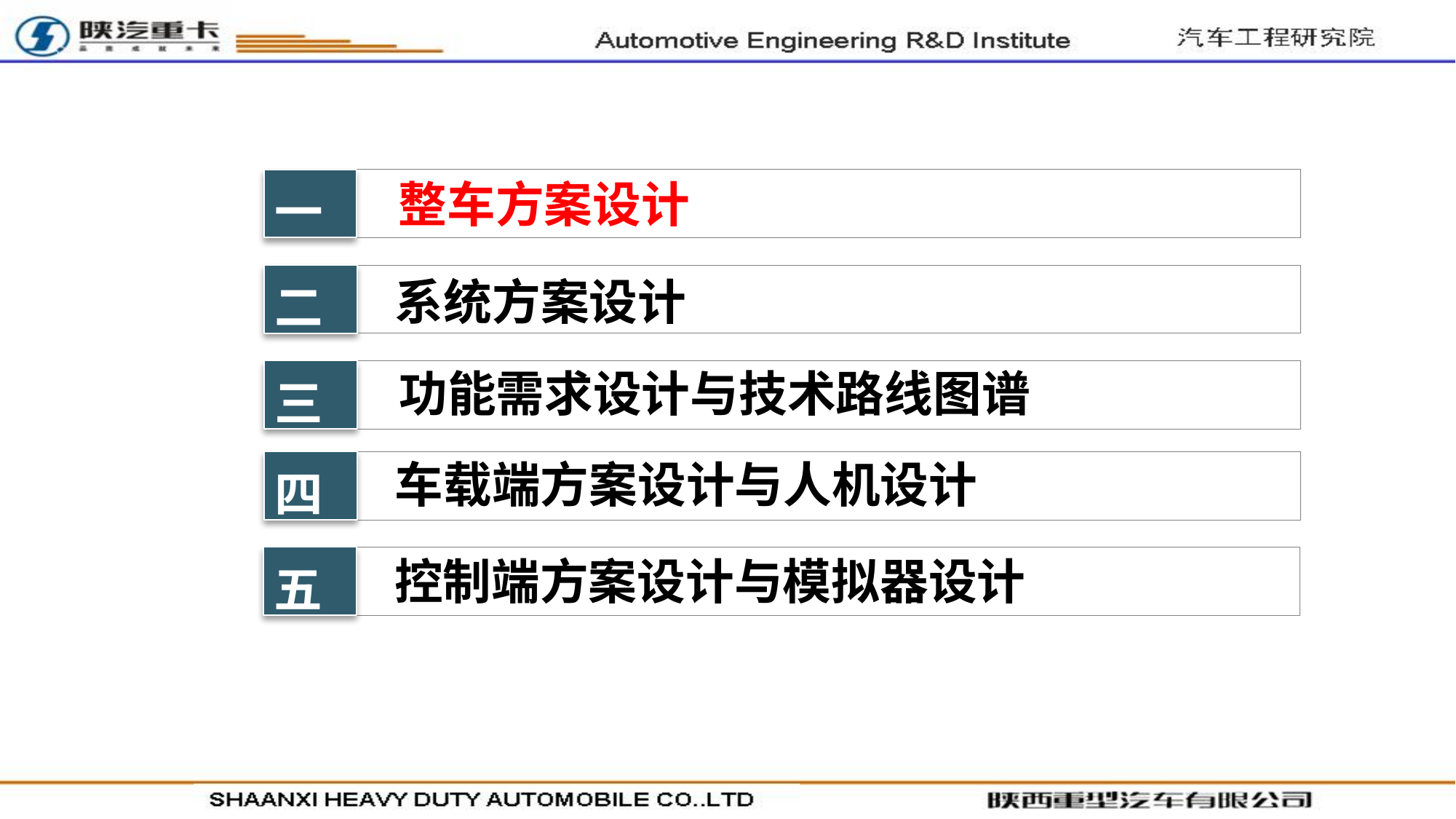

整车方案设计

一

二
系统方案设计
功能需求设计与技术路线图谱

三
车载端方案设计与人机设计

四
控制端方案设计与模拟器设计

五